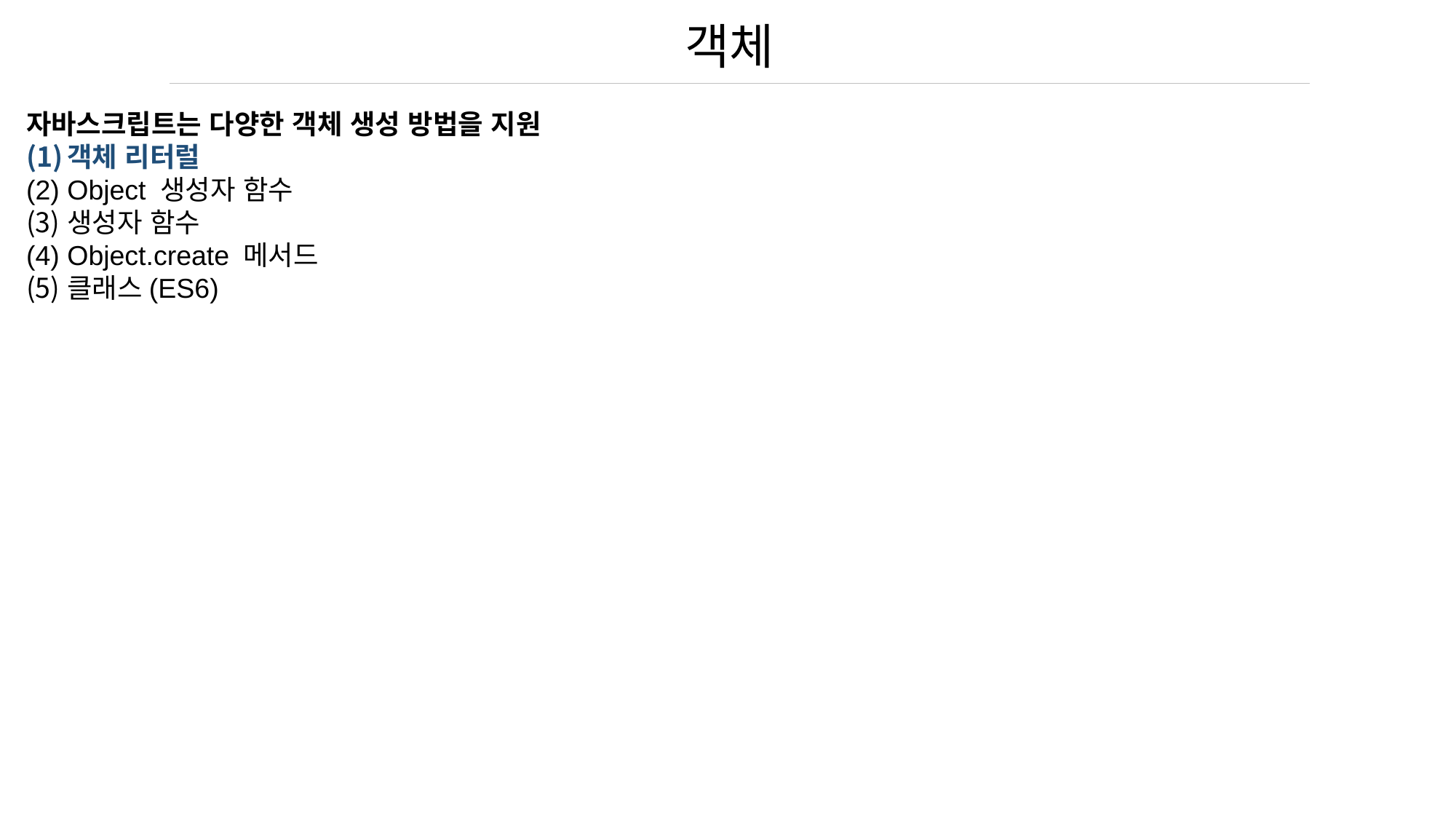

객체
자바스크립트는 다양한 객체 생성 방법을 지원
객체 리터럴
Object 생성자 함수
생성자 함수
Object.create 메서드
클래스(ES6)